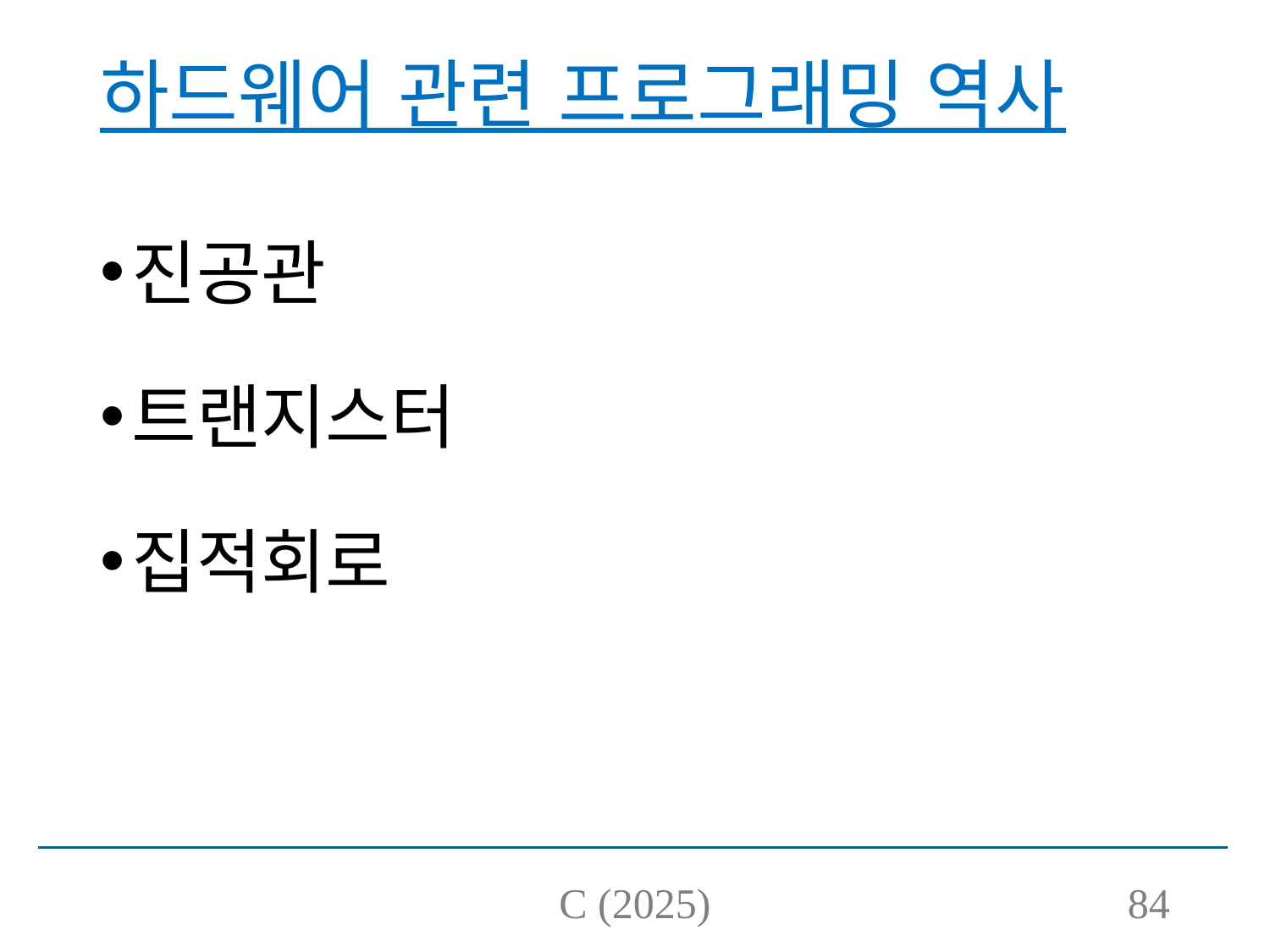

# 하드웨어 관련 프로그래밍 역사
진공관
트랜지스터
집적회로
C (2025)
84